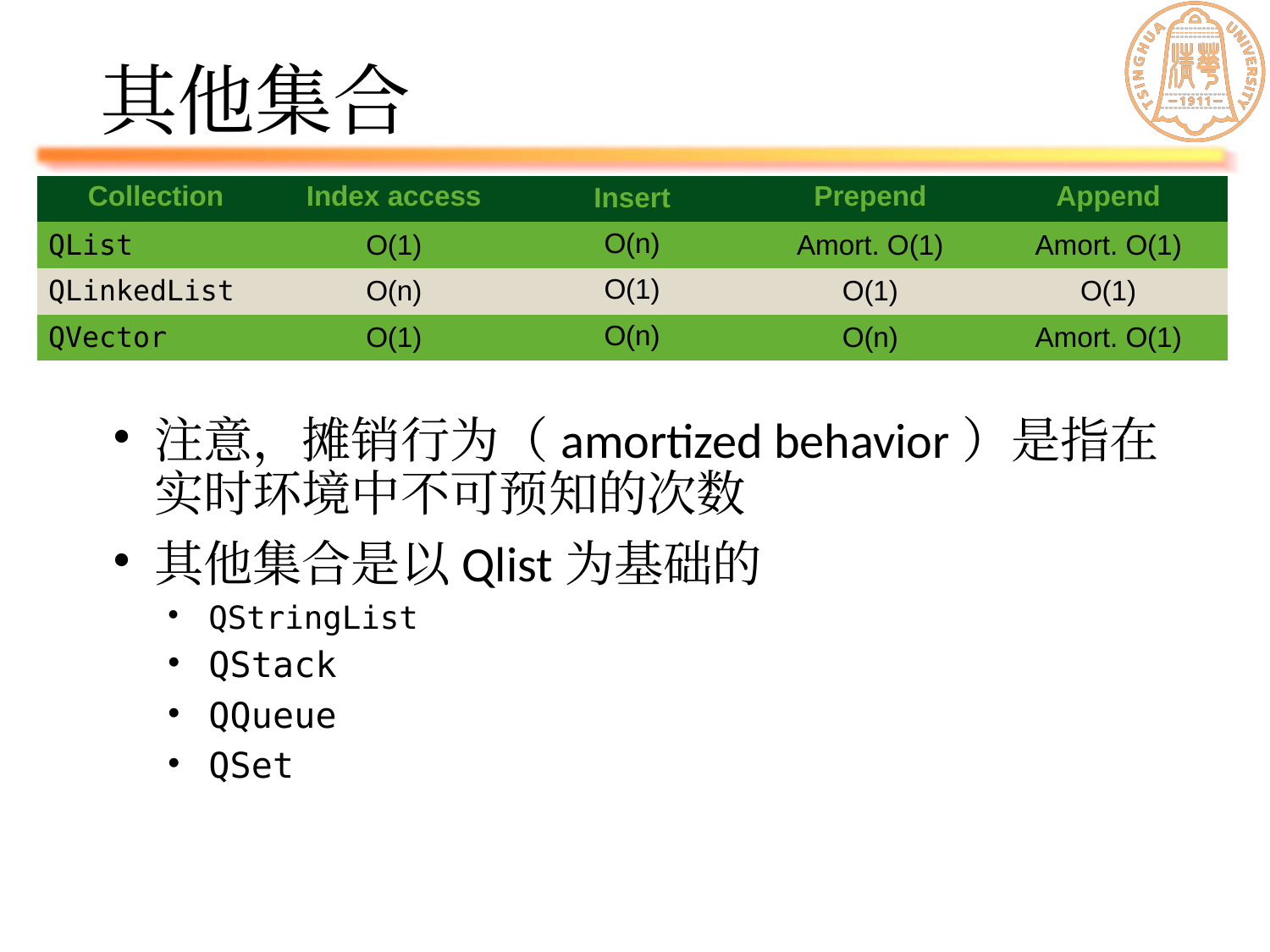

# 其他集合
| Collection | Index access | Insert | Prepend | Append |
| --- | --- | --- | --- | --- |
| QList | O(1) | O(n) | Amort. O(1) | Amort. O(1) |
| QLinkedList | O(n) | O(1) | O(1) | O(1) |
| QVector | O(1) | O(n) | O(n) | Amort. O(1) |
注意，摊销行为（amortized behavior）是指在实时环境中不可预知的次数
其他集合是以Qlist为基础的
QStringList
QStack
QQueue
QSet